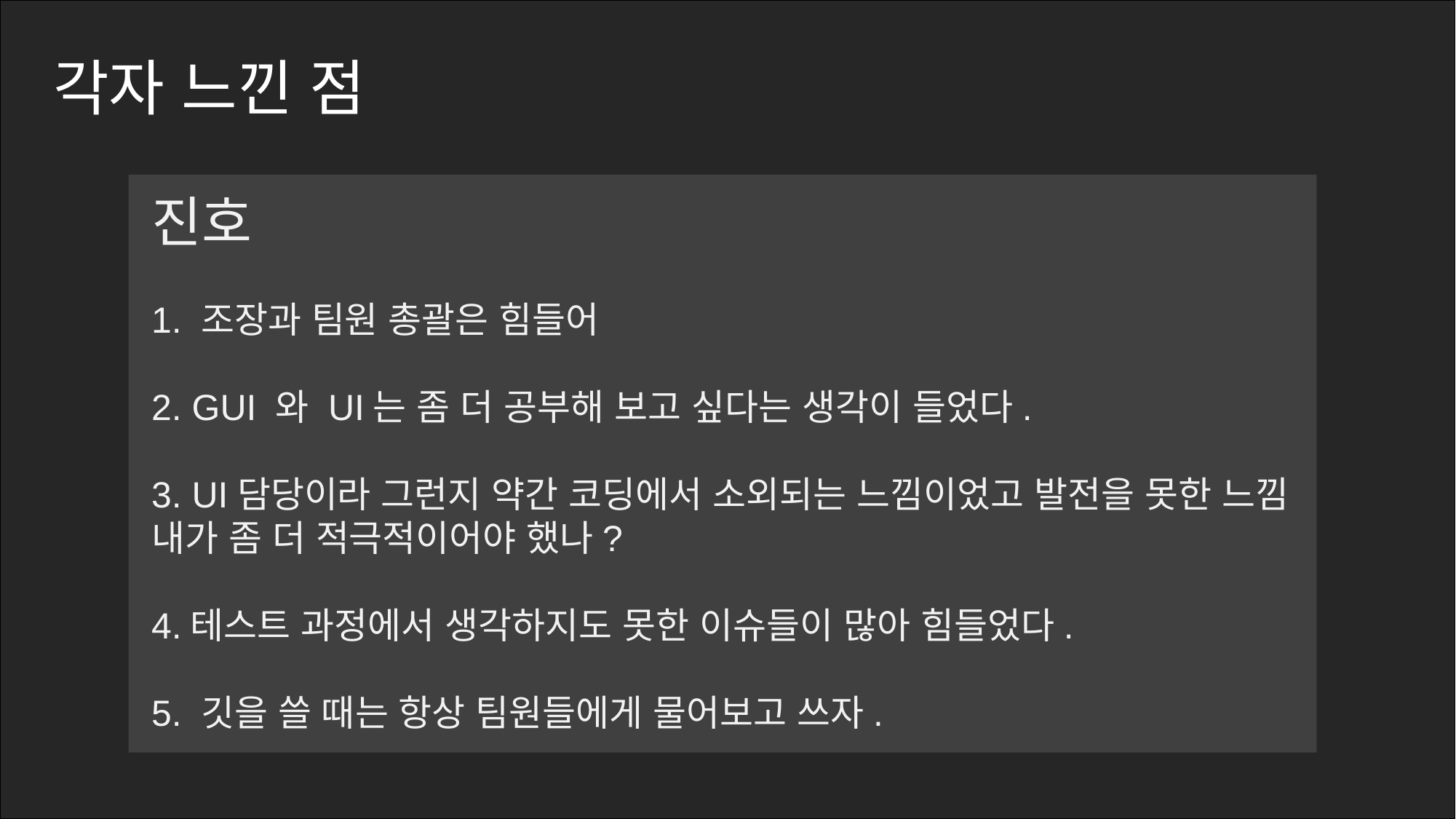

각자 느낀 점

진호

1. 조장과 팀원 총괄은 힘들어

2. GUI 와 UI는 좀 더 공부해 보고 싶다는 생각이 들었다.

3. UI담당이라 그런지 약간 코딩에서 소외되는 느낌이었고 발전을 못한 느낌
내가 좀 더 적극적이어야 했나?

4.테스트 과정에서 생각하지도 못한 이슈들이 많아 힘들었다.

5. 깃을 쓸 때는 항상 팀원들에게 물어보고 쓰자.